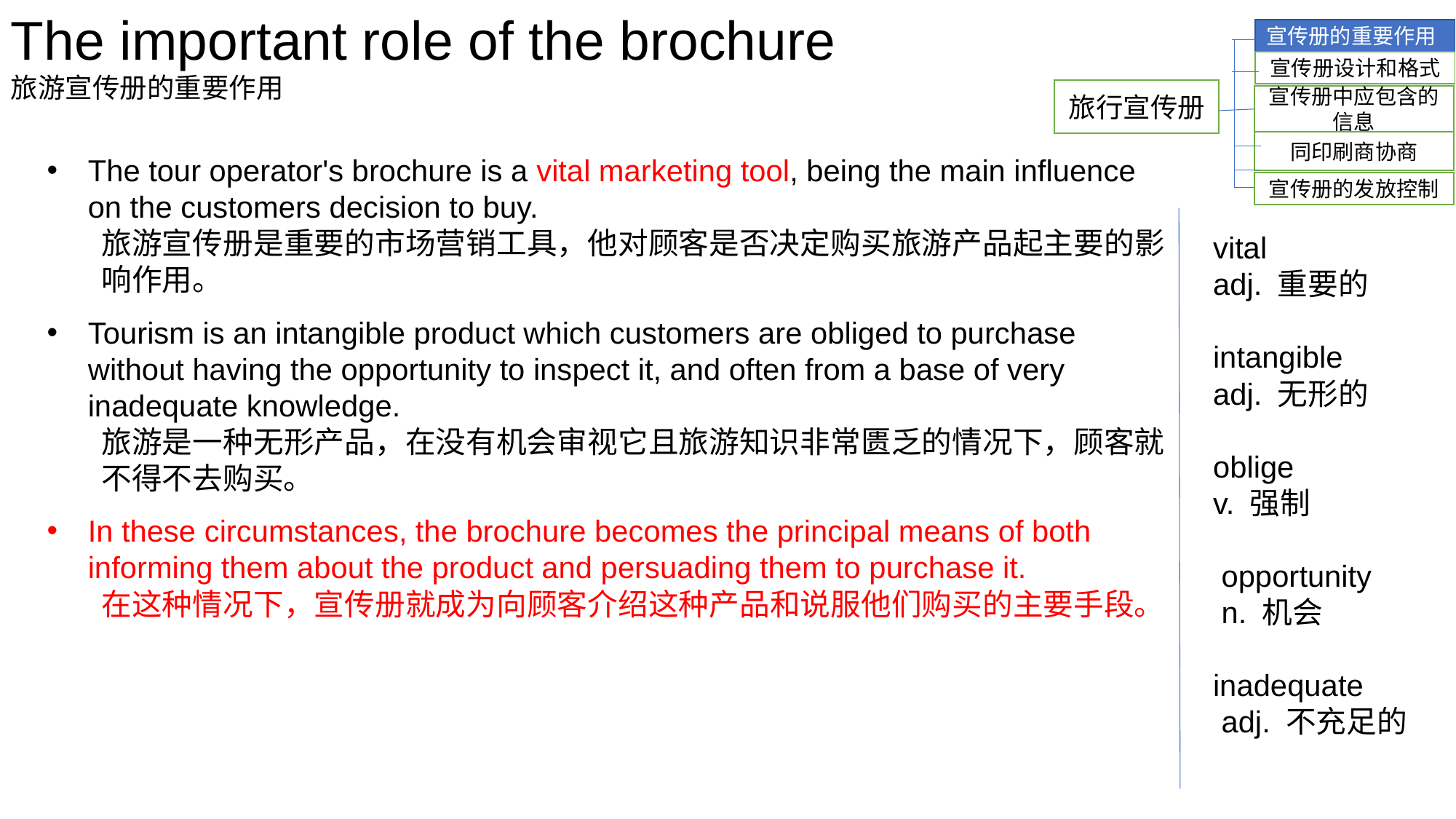

The important role of the brochure
旅游宣传册的重要作用
宣传册的重要作用
宣传册设计和格式
旅行宣传册
宣传册中应包含的信息
同印刷商协商
The tour operator's brochure is a vital marketing tool, being the main influence on the customers decision to buy.
旅游宣传册是重要的市场营销工具，他对顾客是否决定购买旅游产品起主要的影响作用。

Tourism is an intangible product which customers are obliged to purchase without having the opportunity to inspect it, and often from a base of very inadequate knowledge.
旅游是一种无形产品，在没有机会审视它且旅游知识非常匮乏的情况下，顾客就不得不去购买。

In these circumstances, the brochure becomes the principal means of both informing them about the product and persuading them to purchase it.
在这种情况下，宣传册就成为向顾客介绍这种产品和说服他们购买的主要手段。
宣传册的发放控制
 vital
 adj. 重要的

 intangible
 adj. 无形的

 oblige
 v. 强制

  opportunity
  n. 机会

 inadequate
  adj. 不充足的